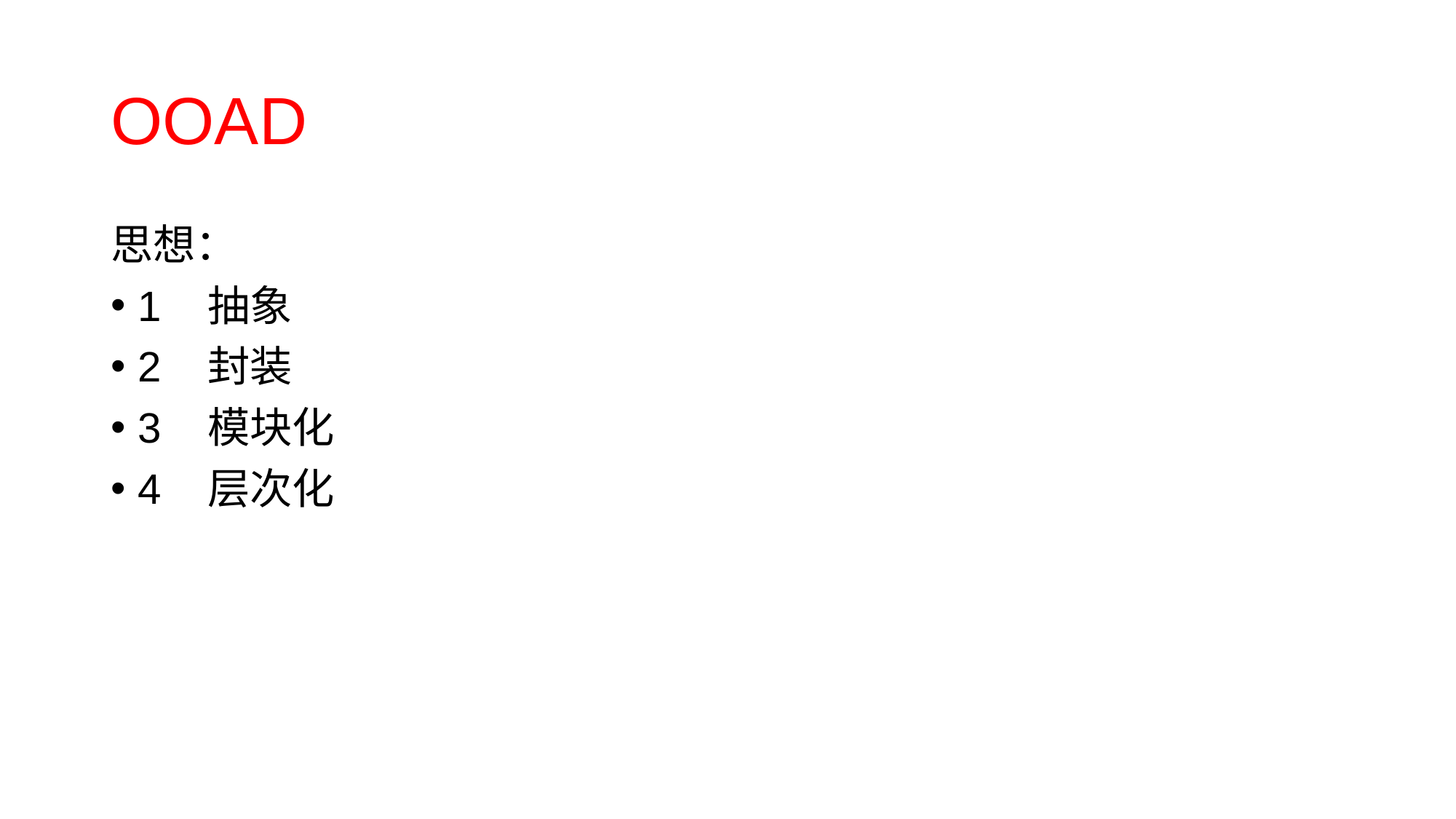

# OOAD
思想：
1   抽象
2   封装
3   模块化
4   层次化